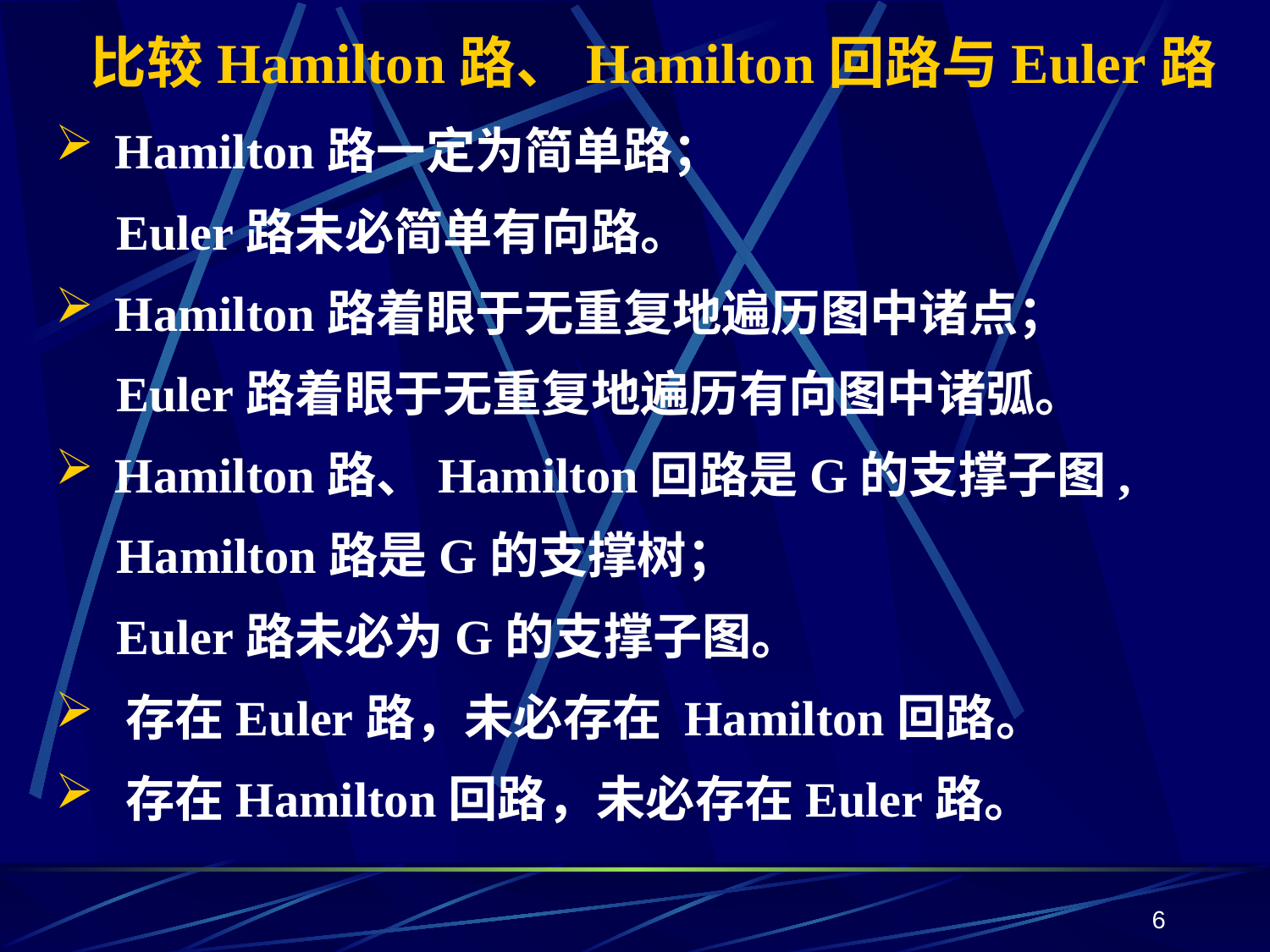

# 比较Hamilton路、Hamilton回路与Euler路
 Hamilton路一定为简单路；
     Euler路未必简单有向路。
 Hamilton路着眼于无重复地遍历图中诸点；
     Euler路着眼于无重复地遍历有向图中诸弧。
 Hamilton路、Hamilton回路是G的支撑子图,
     Hamilton路是G的支撑树；
     Euler路未必为G的支撑子图。
 存在Euler路，未必存在 Hamilton回路。
 存在Hamilton回路，未必存在Euler路。
6